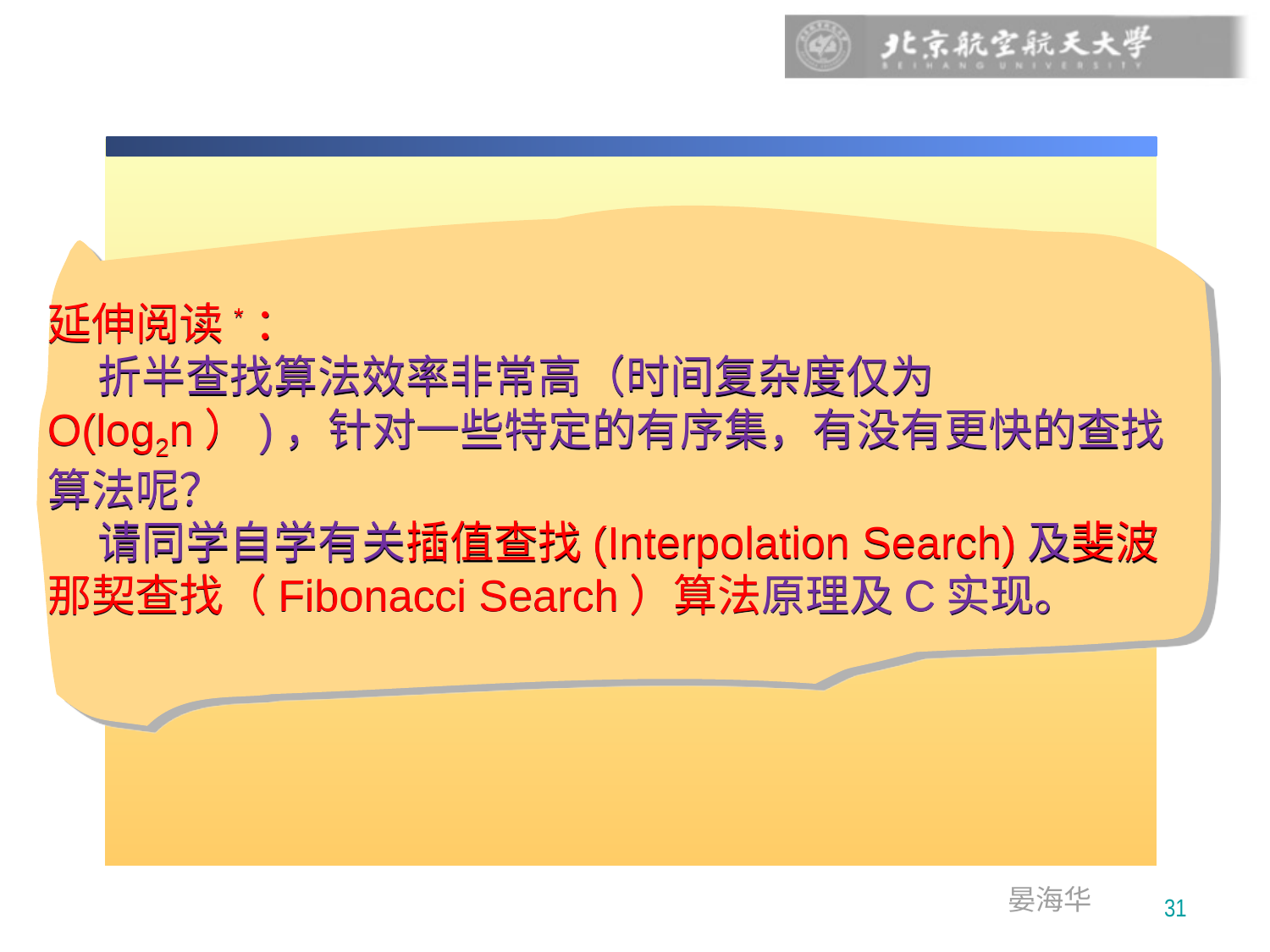

延伸阅读*：
    折半查找算法效率非常高（时间复杂度仅为O(log2n）)，针对一些特定的有序集，有没有更快的查找算法呢？
    请同学自学有关插值查找(Interpolation Search)及斐波那契查找（Fibonacci Search）算法原理及C实现。
31